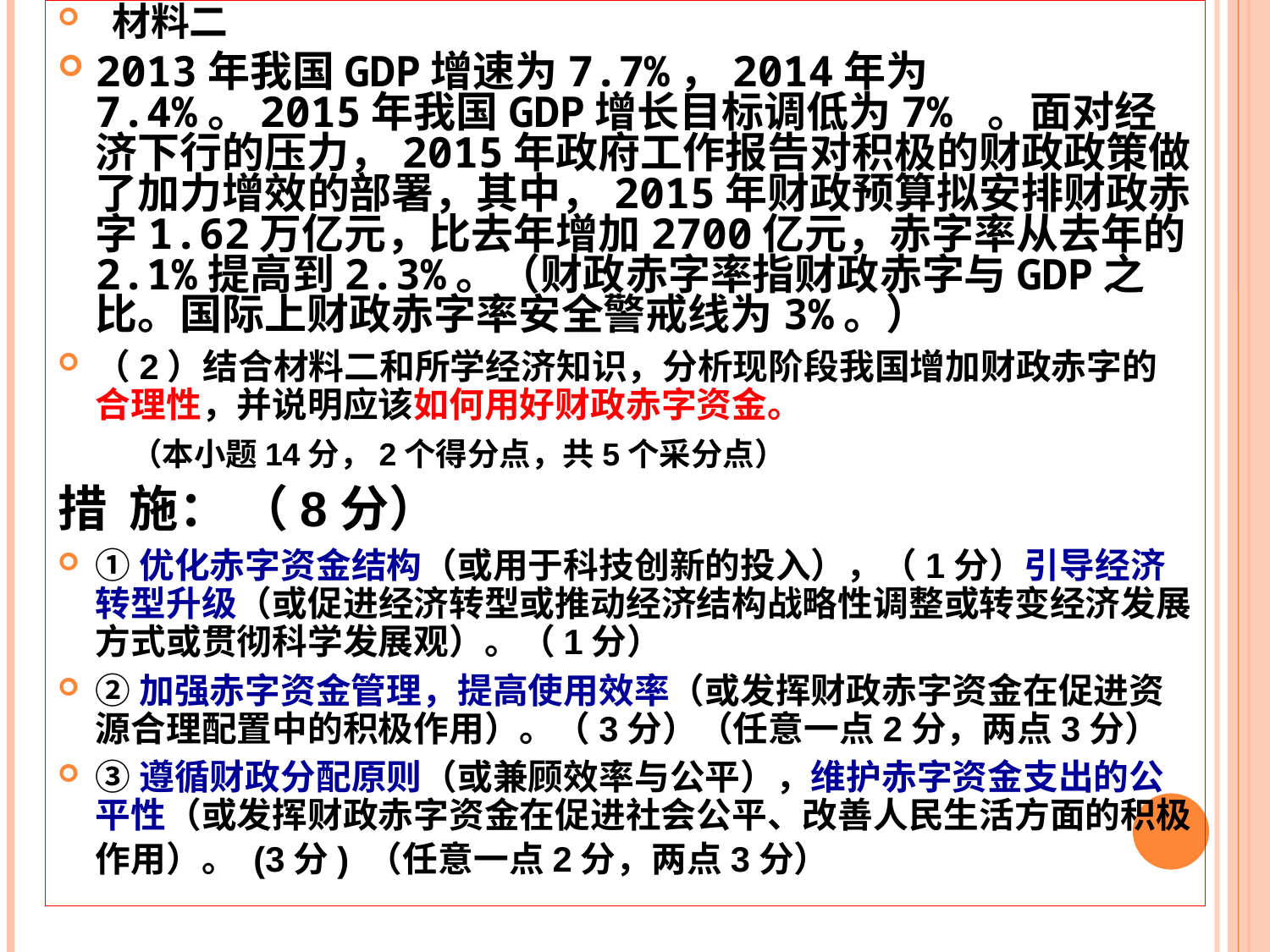

材料二
2013年我国GDP增速为7.7%，2014年为7.4%。2015年我国GDP增长目标调低为7% 。面对经济下行的压力，2015年政府工作报告对积极的财政政策做了加力增效的部署，其中，2015年财政预算拟安排财政赤字1.62万亿元，比去年增加2700亿元，赤字率从去年的2.1%提高到2.3%。（财政赤字率指财政赤字与GDP之比。国际上财政赤字率安全警戒线为3%。）
（2）结合材料二和所学经济知识，分析现阶段我国增加财政赤字的合理性，并说明应该如何用好财政赤字资金。
        （本小题14分，2个得分点，共5个采分点）
措  施： （8分）
①优化赤字资金结构（或用于科技创新的投入），（1分）引导经济转型升级（或促进经济转型或推动经济结构战略性调整或转变经济发展方式或贯彻科学发展观）。（1分）
②加强赤字资金管理，提高使用效率（或发挥财政赤字资金在促进资源合理配置中的积极作用）。（3分）（任意一点2分，两点3分）
③遵循财政分配原则（或兼顾效率与公平），维护赤字资金支出的公平性（或发挥财政赤字资金在促进社会公平、改善人民生活方面的积极作用）。 (3分) （任意一点2分，两点3分）